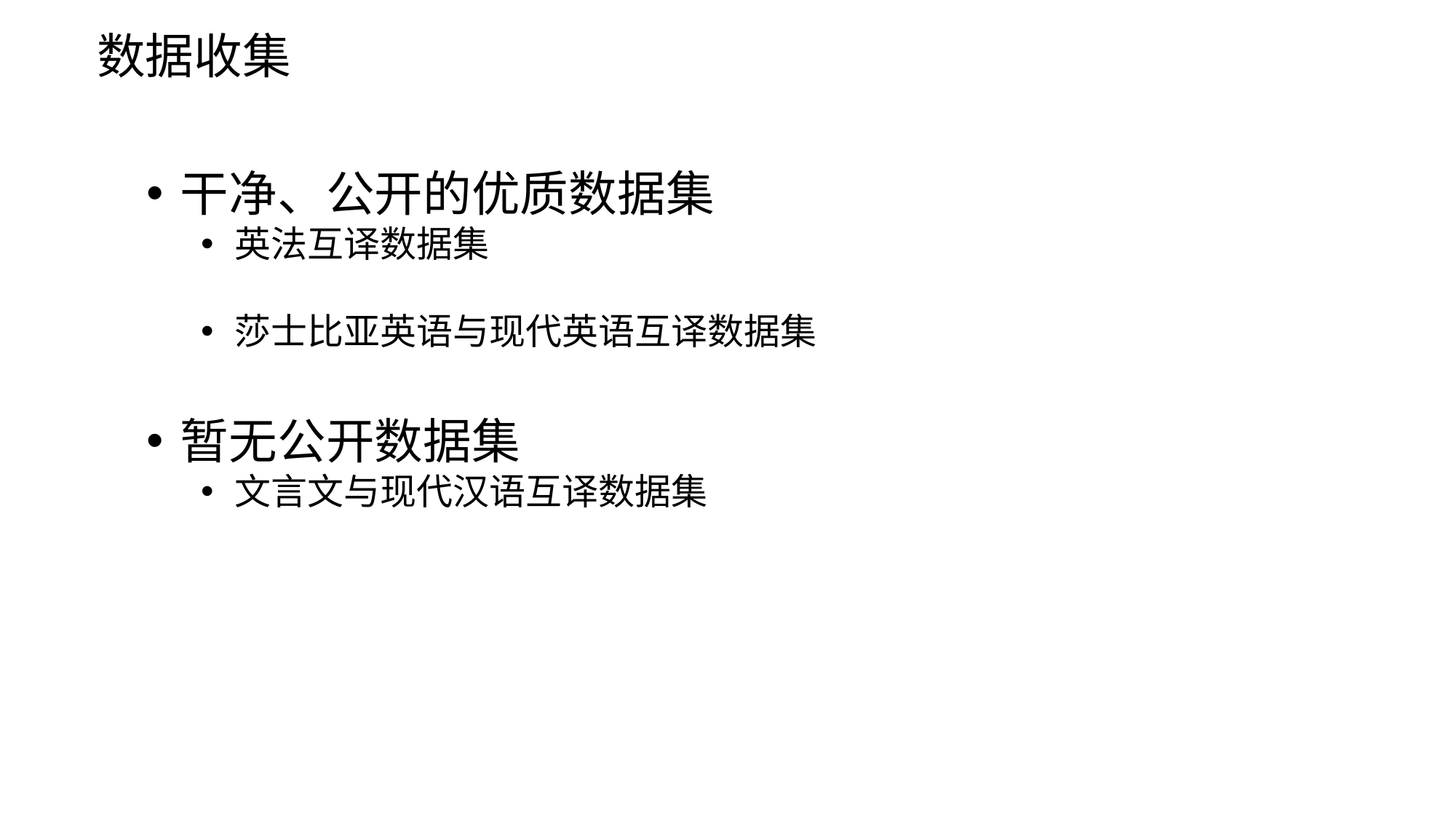

数据收集
干净、公开的优质数据集
英法互译数据集

莎士比亚英语与现代英语互译数据集

暂无公开数据集
文言文与现代汉语互译数据集